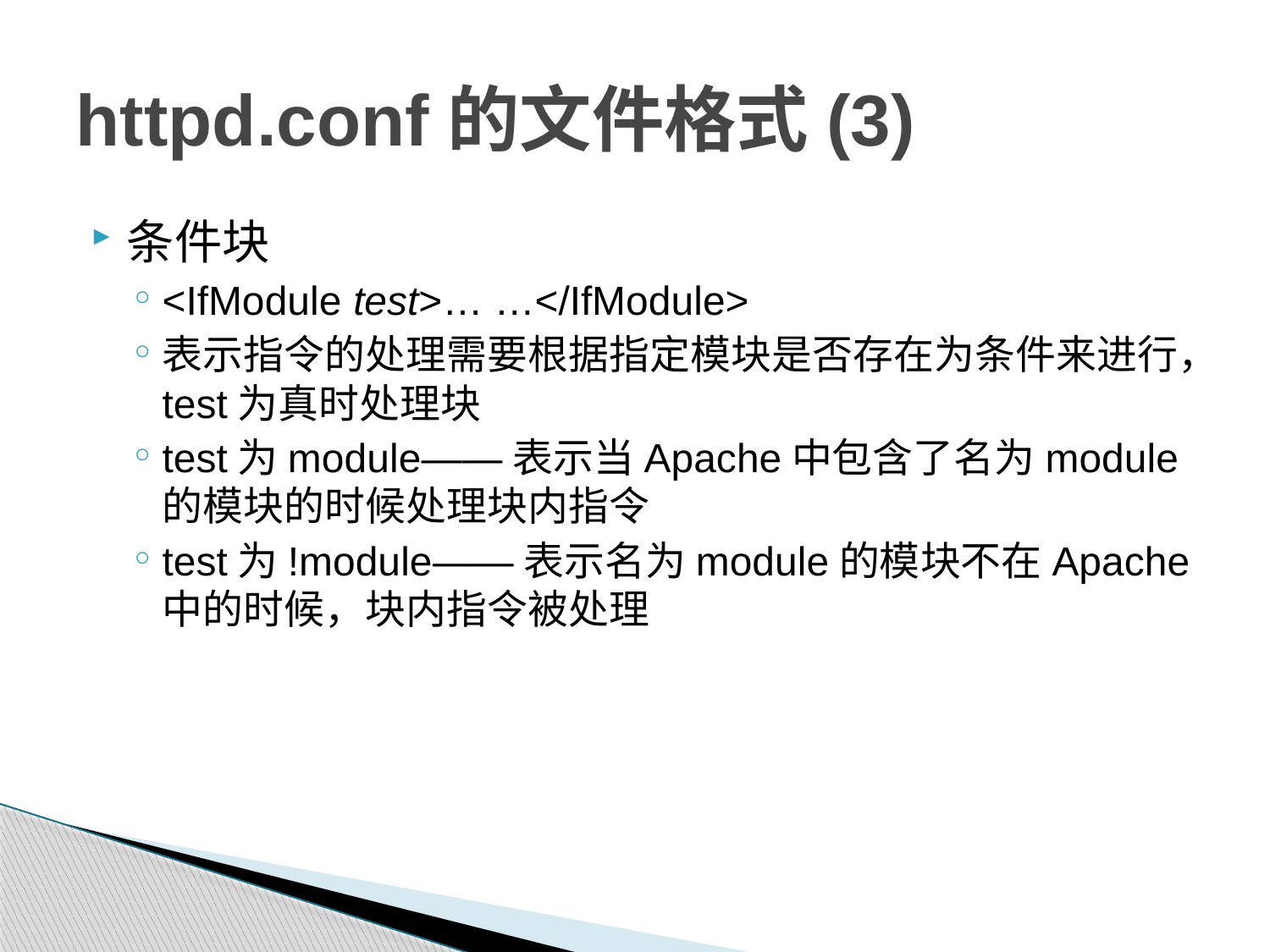

# httpd.conf的文件格式(3)
条件块
<IfModule test>… …</IfModule>
表示指令的处理需要根据指定模块是否存在为条件来进行，test为真时处理块
test为module——表示当Apache中包含了名为module的模块的时候处理块内指令
test为!module——表示名为module的模块不在Apache中的时候，块内指令被处理